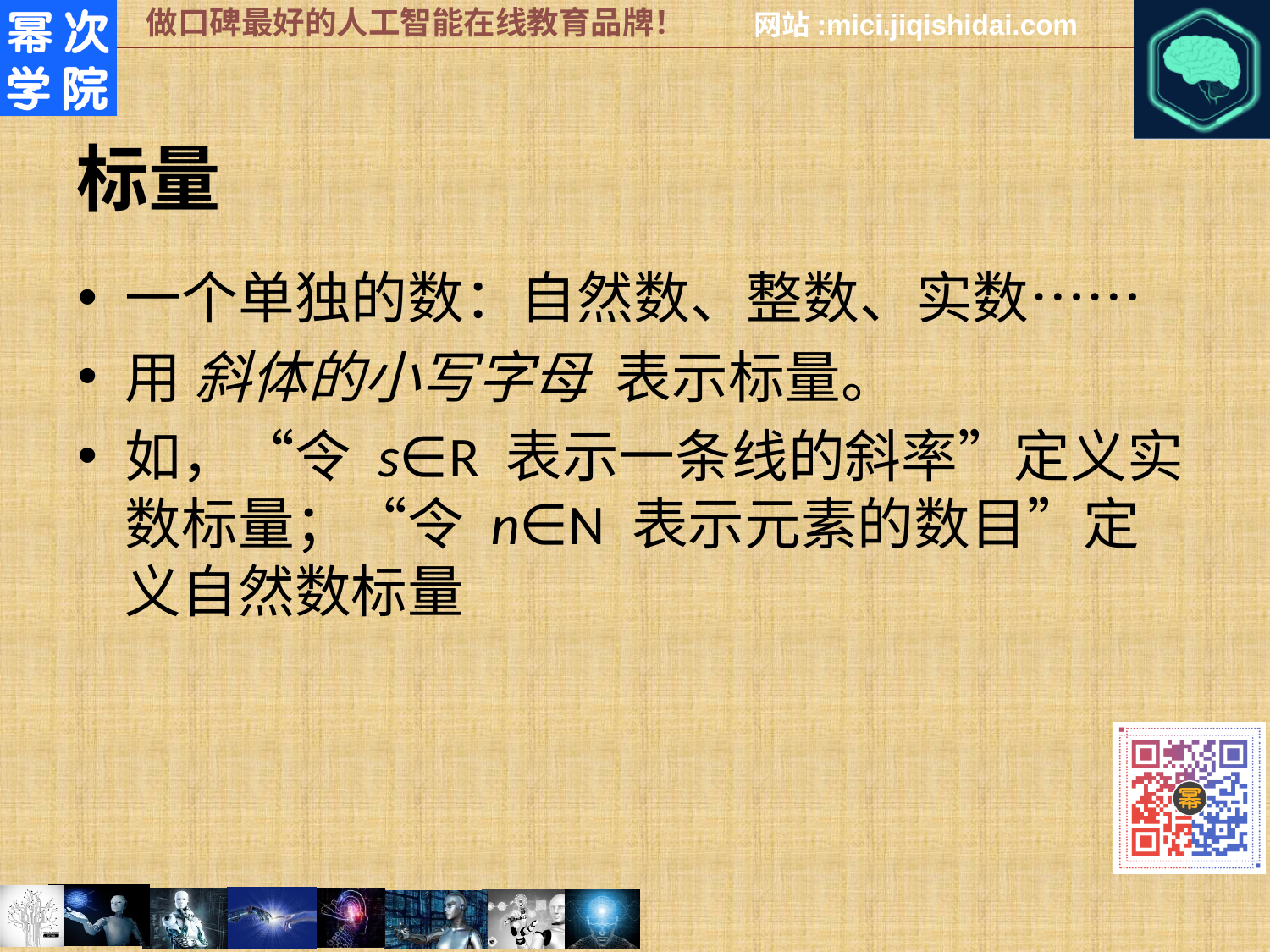

# 标量
一个单独的数：自然数、整数、实数……
用 斜体的小写字母  表示标量。
如，“令 s∈R 表示一条线的斜率”定义实数标量；“令 n∈N 表示元素的数目”定义自然数标量